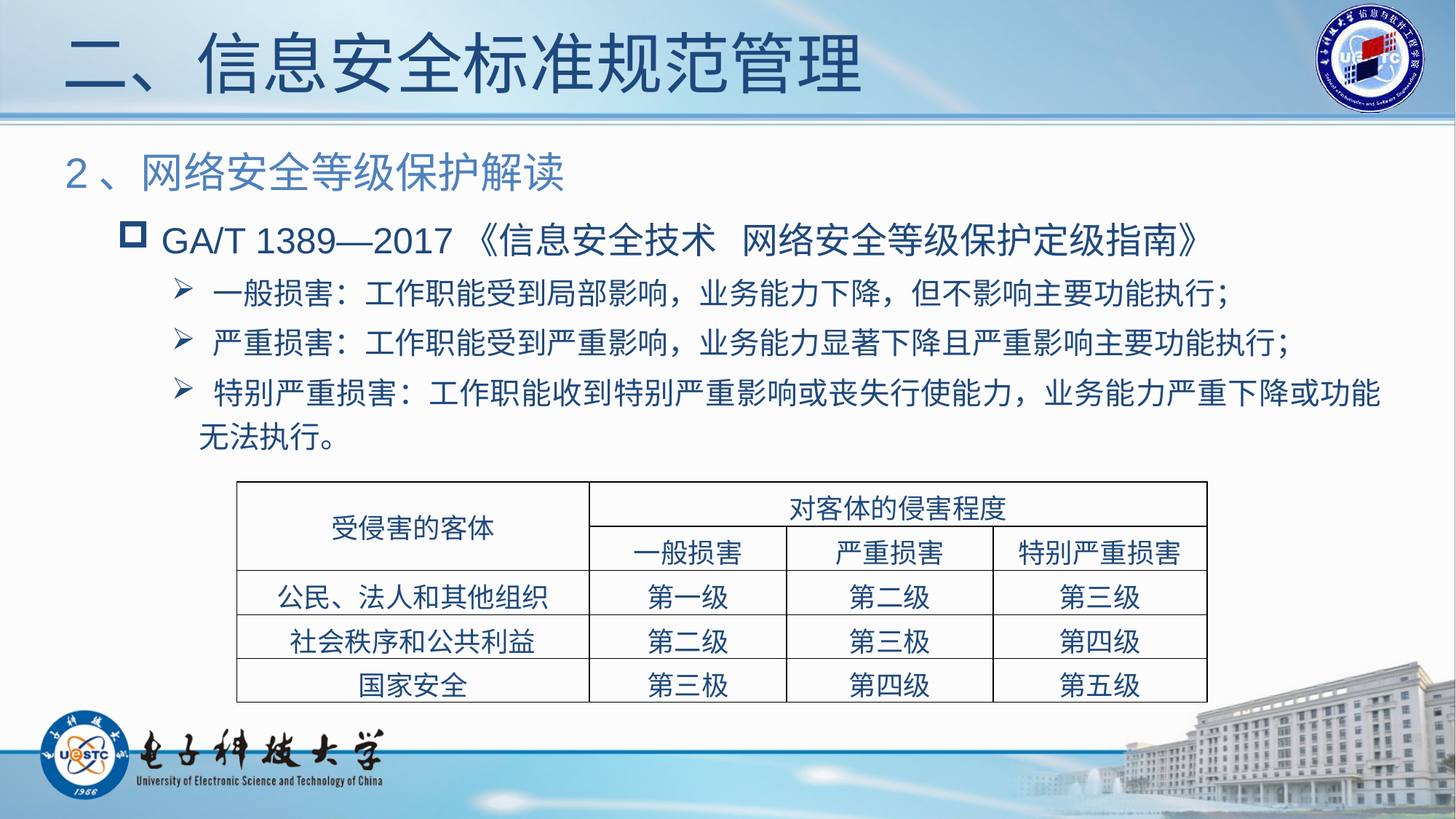

# 二、信息安全标准规范管理
2、网络安全等级保护解读
 GA/T 1389—2017《信息安全技术   网络安全等级保护定级指南》
 一般损害：工作职能受到局部影响，业务能力下降，但不影响主要功能执行；
 严重损害：工作职能受到严重影响，业务能力显著下降且严重影响主要功能执行；
 特别严重损害：工作职能收到特别严重影响或丧失行使能力，业务能力严重下降或功能无法执行。
| 受侵害的客体 | 对客体的侵害程度 |  |  |
| --- | --- | --- | --- |
|  | 一般损害 | 严重损害 | 特别严重损害 |
| 公民、法人和其他组织 | 第一级 | 第二级 | 第三级 |
| 社会秩序和公共利益 | 第二级 | 第三极 | 第四级 |
| 国家安全 | 第三极 | 第四级 | 第五级 |